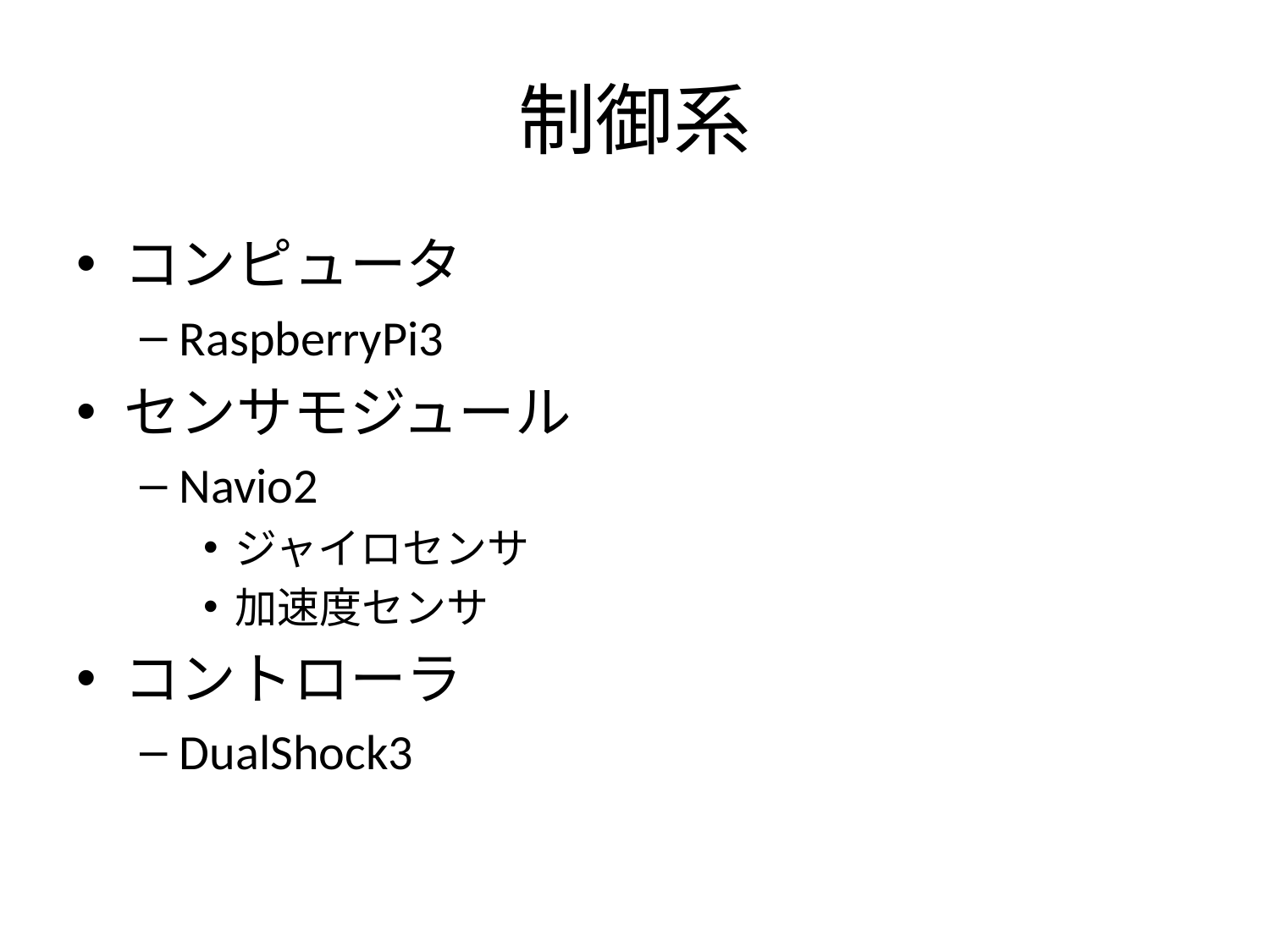

# 制御系
コンピュータ
RaspberryPi3
センサモジュール
Navio2
ジャイロセンサ
加速度センサ
コントローラ
DualShock3